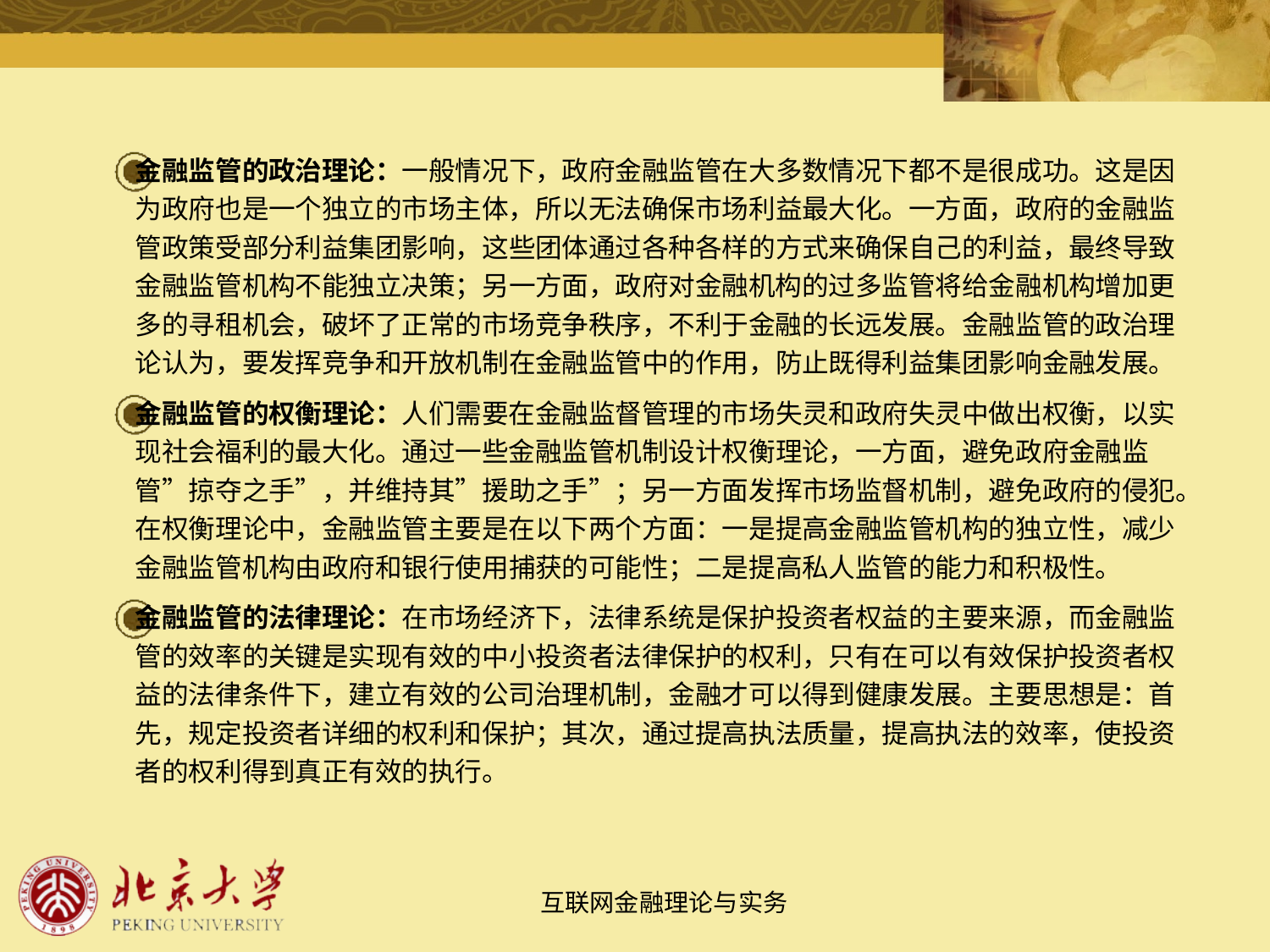

金融监管的政治理论：一般情况下，政府金融监管在大多数情况下都不是很成功。这是因为政府也是一个独立的市场主体，所以无法确保市场利益最大化。一方面，政府的金融监管政策受部分利益集团影响，这些团体通过各种各样的方式来确保自己的利益，最终导致金融监管机构不能独立决策；另一方面，政府对金融机构的过多监管将给金融机构增加更多的寻租机会，破坏了正常的市场竞争秩序，不利于金融的长远发展。金融监管的政治理论认为，要发挥竞争和开放机制在金融监管中的作用，防止既得利益集团影响金融发展。
金融监管的权衡理论：人们需要在金融监督管理的市场失灵和政府失灵中做出权衡，以实现社会福利的最大化。通过一些金融监管机制设计权衡理论，一方面，避免政府金融监管”掠夺之手”，并维持其”援助之手”；另一方面发挥市场监督机制，避免政府的侵犯。在权衡理论中，金融监管主要是在以下两个方面：一是提高金融监管机构的独立性，减少金融监管机构由政府和银行使用捕获的可能性；二是提高私人监管的能力和积极性。
金融监管的法律理论：在市场经济下，法律系统是保护投资者权益的主要来源，而金融监管的效率的关键是实现有效的中小投资者法律保护的权利，只有在可以有效保护投资者权益的法律条件下，建立有效的公司治理机制，金融才可以得到健康发展。主要思想是：首先，规定投资者详细的权利和保护；其次，通过提高执法质量，提高执法的效率，使投资者的权利得到真正有效的执行。